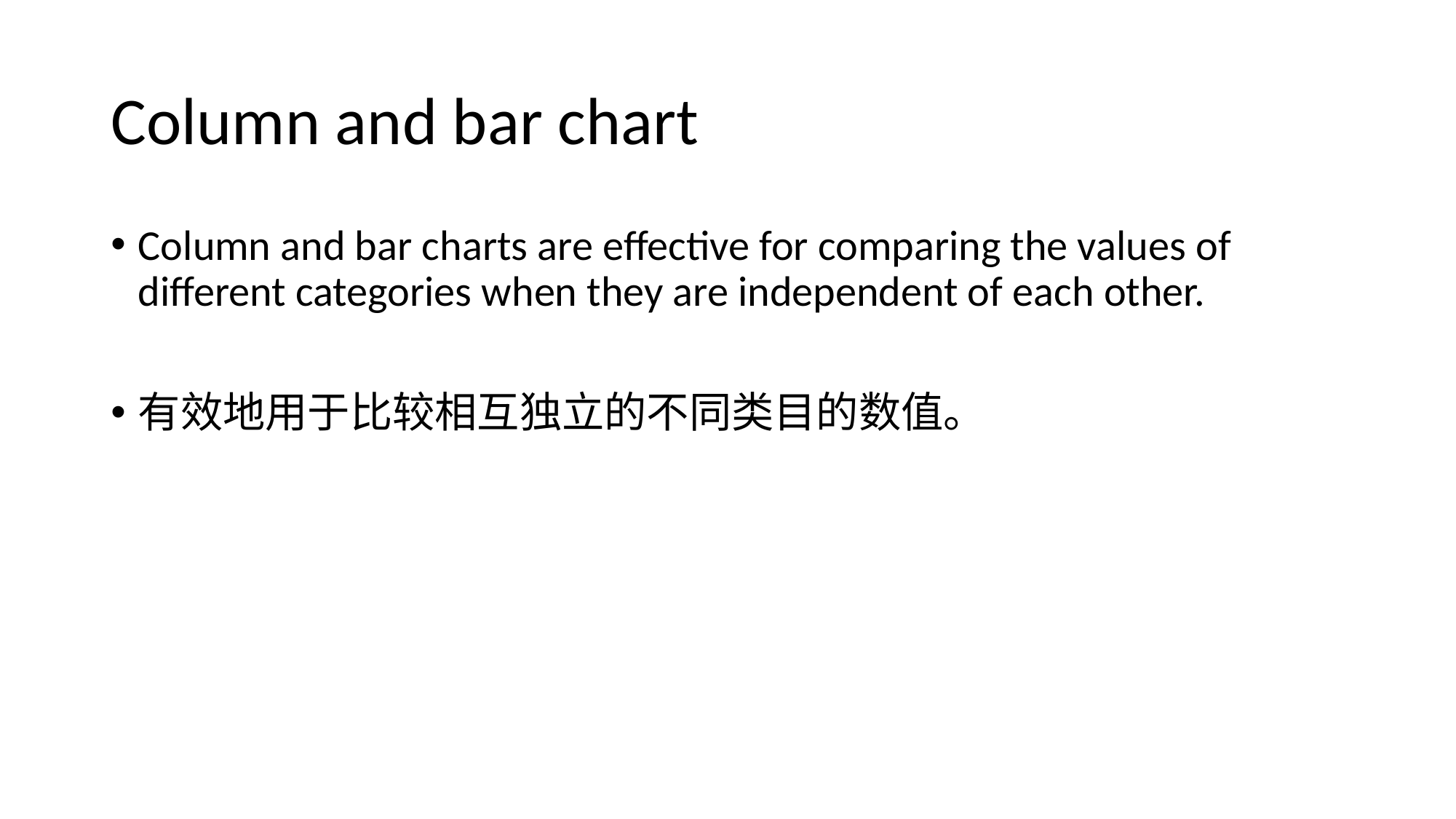

# Column and bar chart
Column and bar charts are effective for comparing the values of different categories when they are independent of each other.

有效地用于比较相互独立的不同类目的数值。